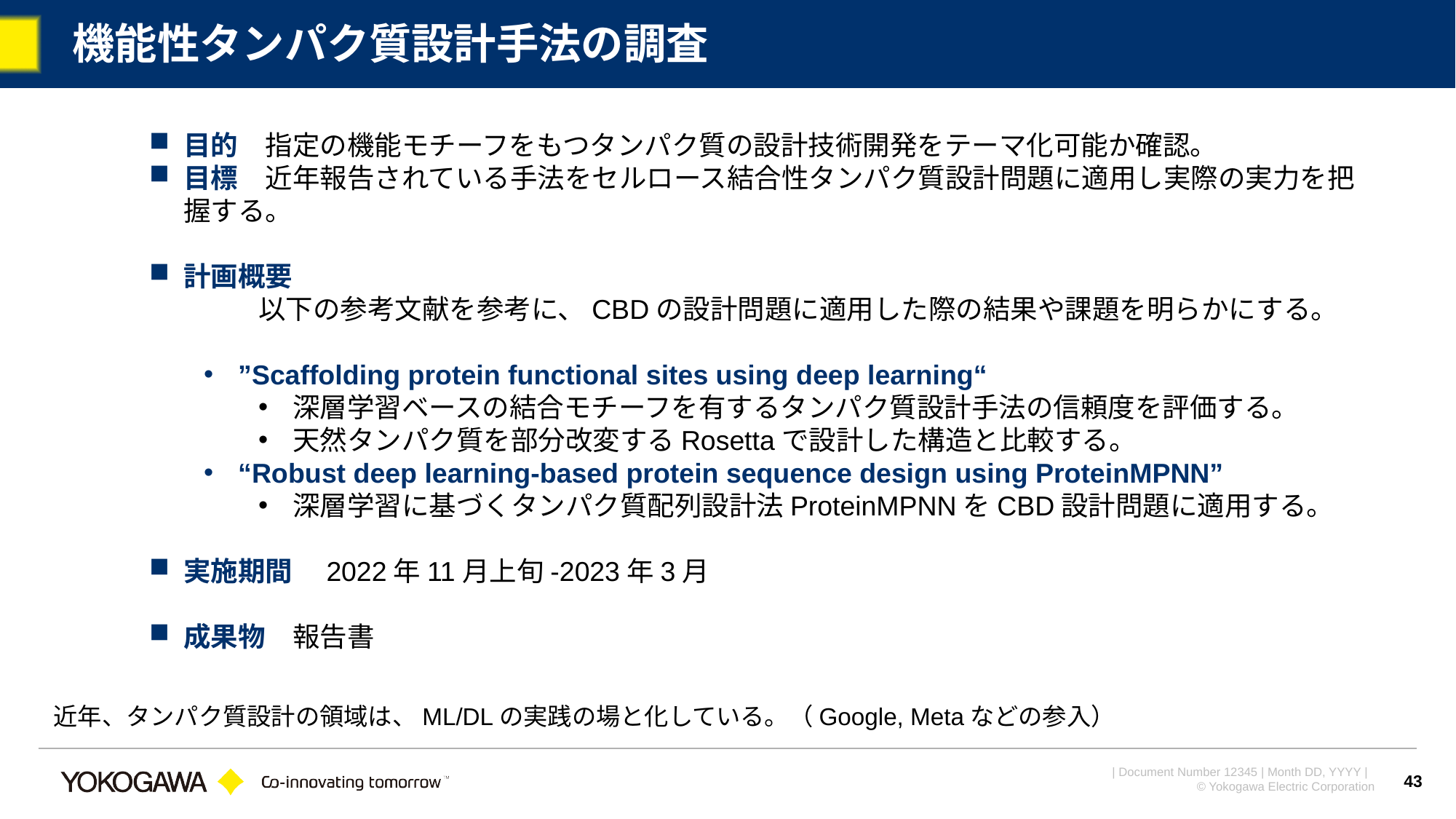

# 機能性タンパク質設計手法の調査
目的　指定の機能モチーフをもつタンパク質の設計技術開発をテーマ化可能か確認。
目標　近年報告されている手法をセルロース結合性タンパク質設計問題に適用し実際の実力を把握する。

計画概要
	以下の参考文献を参考に、CBDの設計問題に適用した際の結果や課題を明らかにする。

”Scaffolding protein functional sites using deep learning“
深層学習ベースの結合モチーフを有するタンパク質設計手法の信頼度を評価する。
天然タンパク質を部分改変するRosettaで設計した構造と比較する。
“Robust deep learning-based protein sequence design using ProteinMPNN”
深層学習に基づくタンパク質配列設計法ProteinMPNNをCBD設計問題に適用する。

実施期間　2022年11月上旬-2023年3月

成果物　報告書
近年、タンパク質設計の領域は、ML/DLの実践の場と化している。（Google, Metaなどの参入）
43